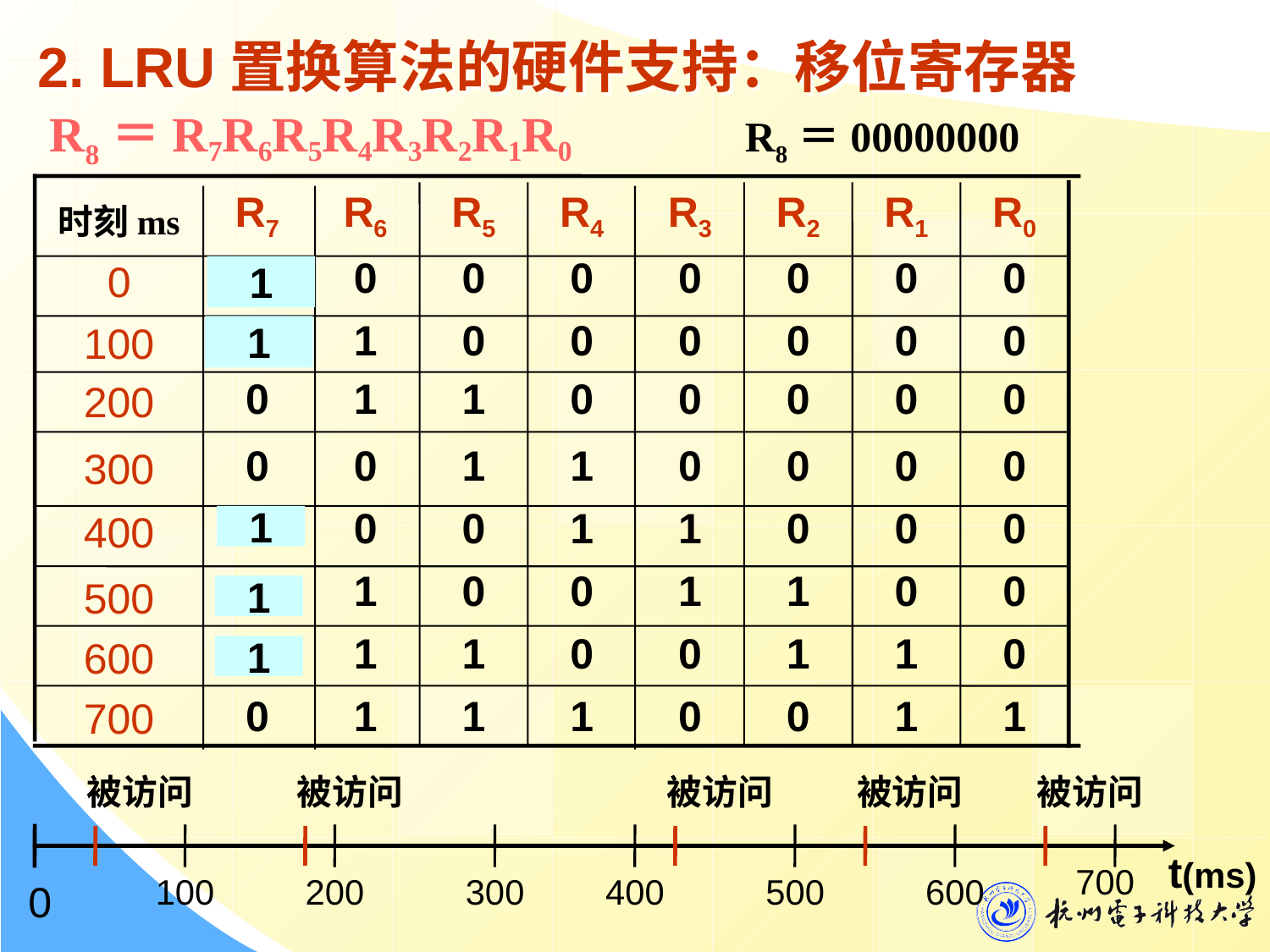

2. LRU置换算法的硬件支持：移位寄存器
 R8＝R7R6R5R4R3R2R1R0                        R8＝00000000

R7
R6
R5

R4

R3
R2

R1

R0

时刻ms
0
0
0
0
0
0
0
0

0
1
0
1
0
0
0
0
0
0
100

1
0
1
1
0
0
0
0
0
200

0
0
1
1
0
0
0
0
300

0
0
0
1
1
0
0
0
400

1
0
1
0
0
1
1
0
0
500

1
0
1
1
0
0
1
1
0
600

1
0
1
1
1
0
0
1
1
700

被访问

被访问

被访问

被访问

被访问

t(ms)
700
100
200
300
400
500
600
0